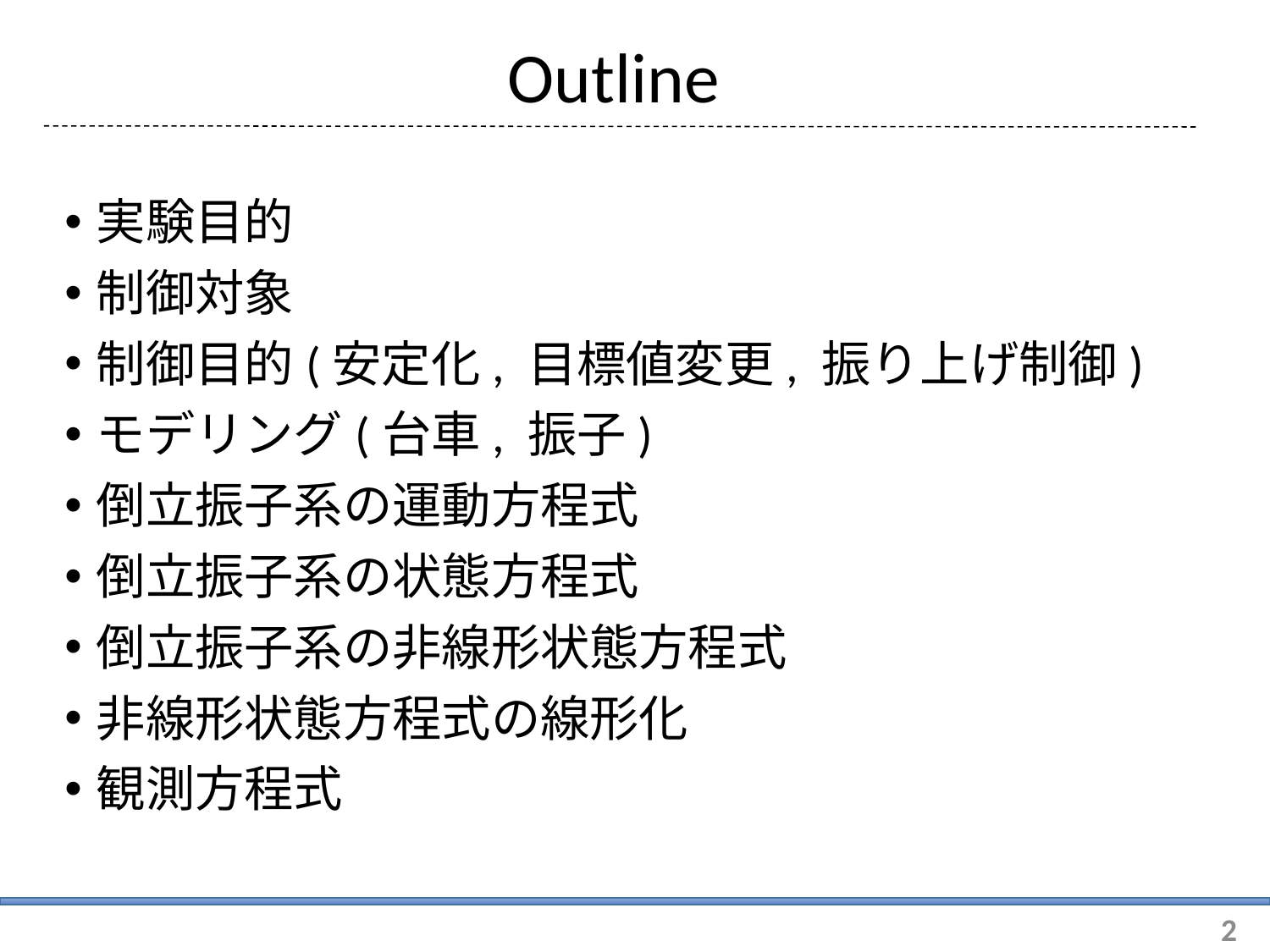

# Outline
実験目的
制御対象
制御目的(安定化, 目標値変更, 振り上げ制御)
モデリング(台車, 振子)
倒立振子系の運動方程式
倒立振子系の状態方程式
倒立振子系の非線形状態方程式
非線形状態方程式の線形化
観測方程式
2